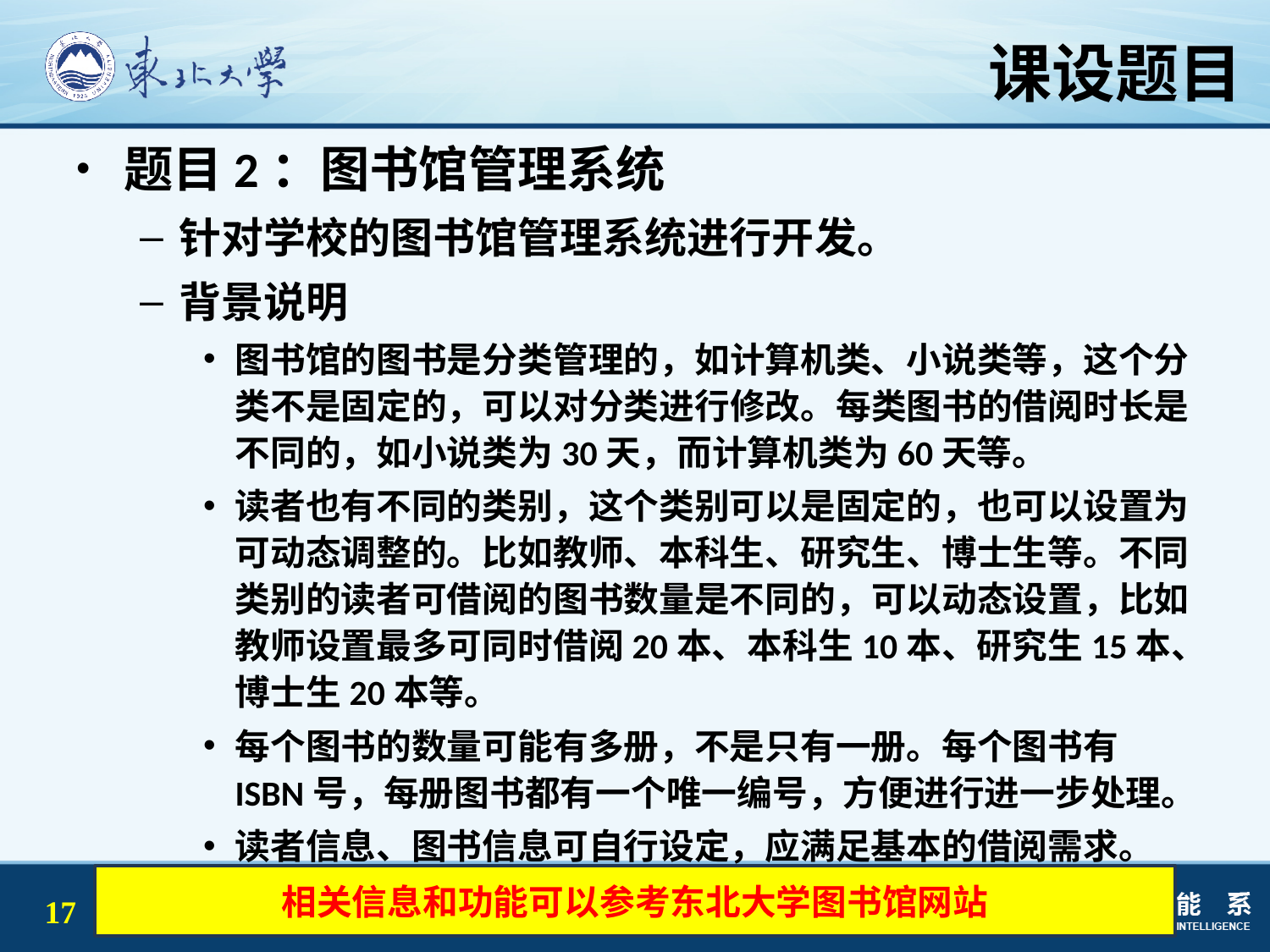

# 课设题目
题目2：图书馆管理系统
针对学校的图书馆管理系统进行开发。
背景说明
图书馆的图书是分类管理的，如计算机类、小说类等，这个分类不是固定的，可以对分类进行修改。每类图书的借阅时长是不同的，如小说类为30天，而计算机类为60天等。
读者也有不同的类别，这个类别可以是固定的，也可以设置为可动态调整的。比如教师、本科生、研究生、博士生等。不同类别的读者可借阅的图书数量是不同的，可以动态设置，比如教师设置最多可同时借阅20本、本科生10本、研究生15本、博士生20本等。
每个图书的数量可能有多册，不是只有一册。每个图书有ISBN号，每册图书都有一个唯一编号，方便进行进一步处理。
读者信息、图书信息可自行设定，应满足基本的借阅需求。

相关信息和功能可以参考东北大学图书馆网站